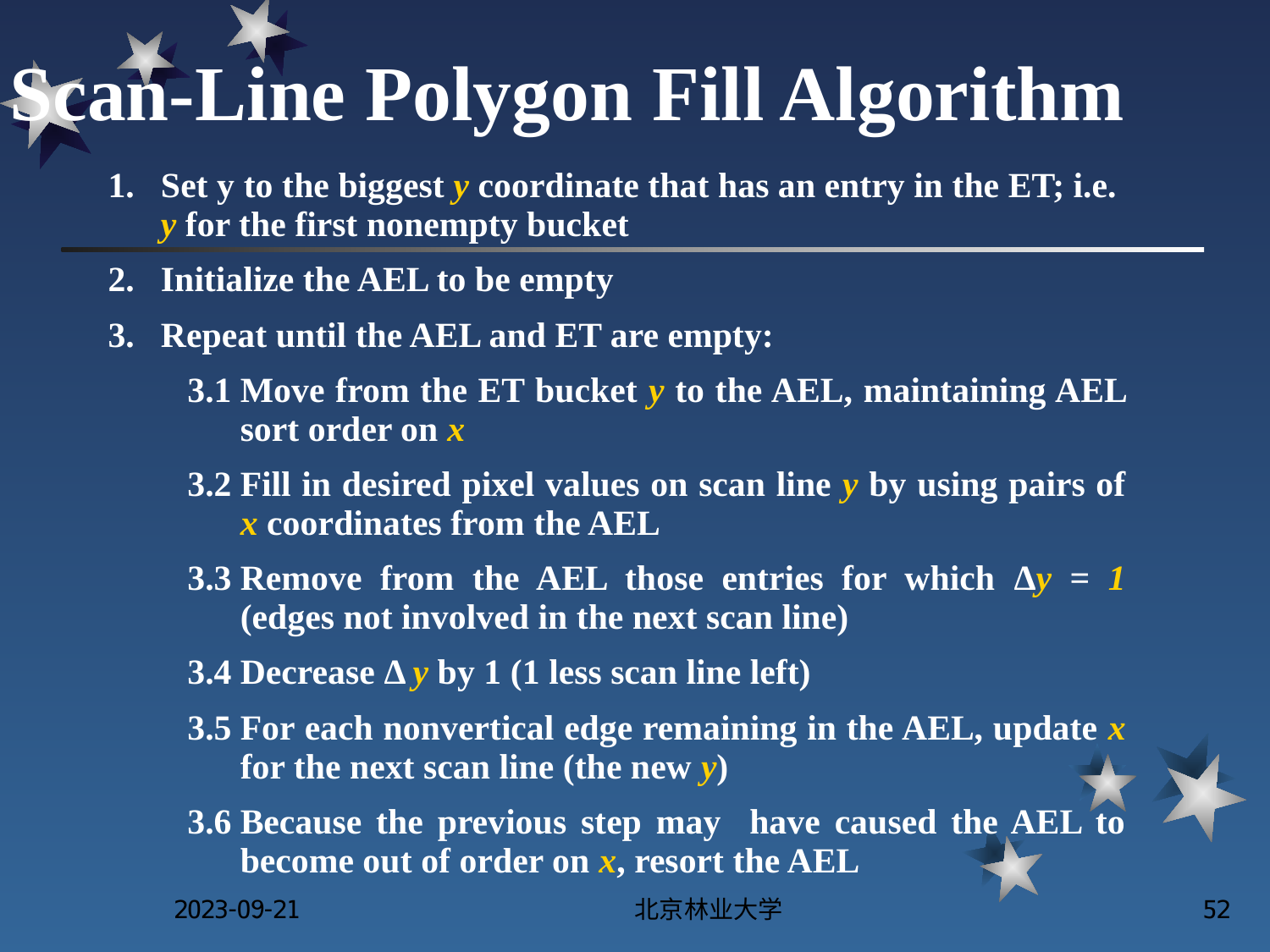

# Scan-Line Polygon Fill Algorithm
1.	Set y to the biggest y coordinate that has an entry in the ET; i.e.  y for the first nonempty bucket
2.	Initialize the AEL to be empty
3.	Repeat until the AEL and ET are empty:
3.1	Move from the ET bucket y to the AEL, maintaining AEL sort order on x
3.2	Fill in desired pixel values on scan line y by using pairs of x coordinates from the AEL
3.3	Remove from the AEL those entries for which Δy = 1 (edges not involved in the next scan line)
3.4	Decrease Δ y by 1 (1 less scan line left)
3.5	For each nonvertical edge remaining in the AEL, update x for the next scan line (the new y)
3.6	Because the previous step may  have caused the AEL to become out of order on x, resort the AEL
2023-09-21
北京林业大学
52